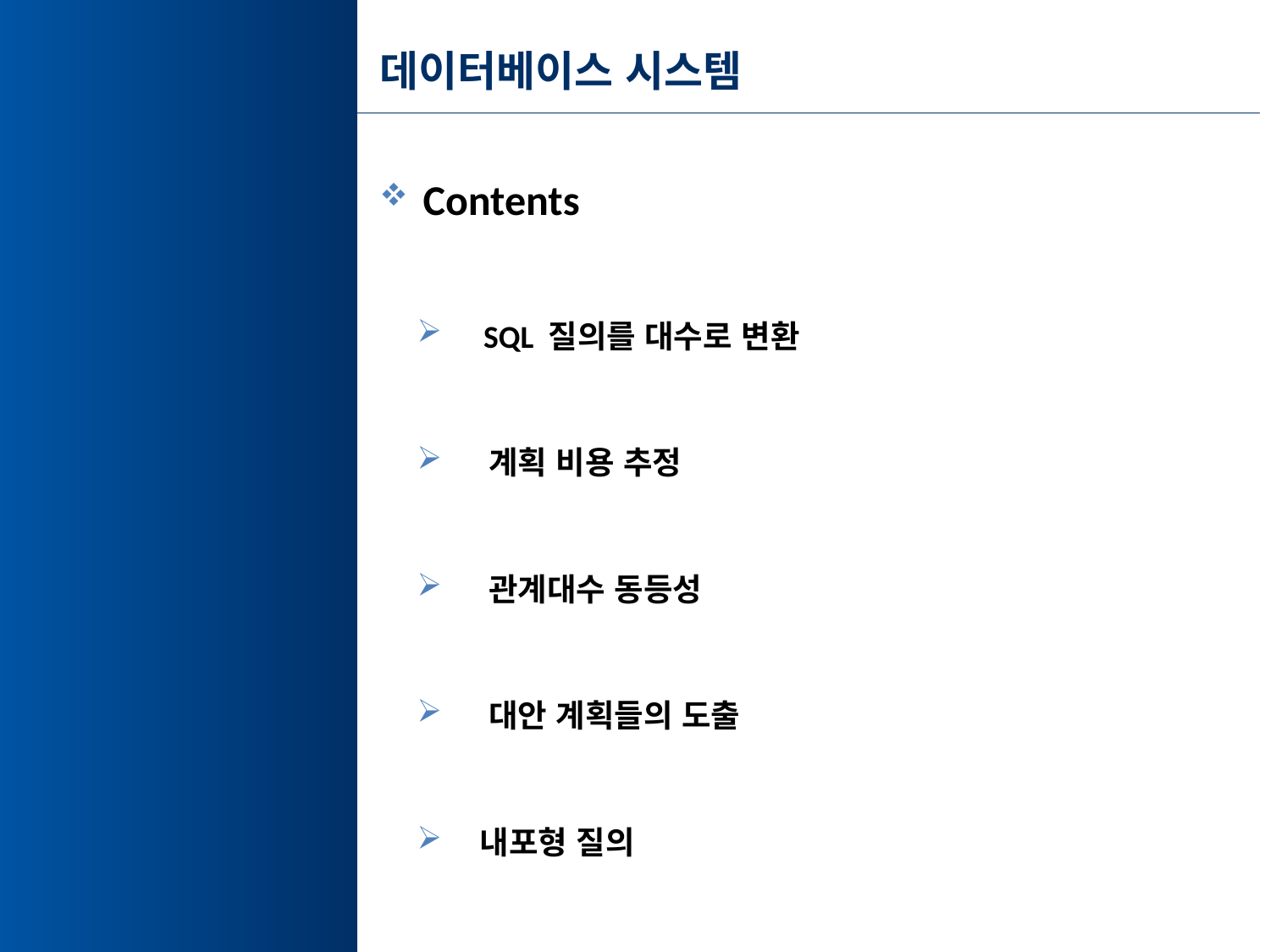

# 데이터베이스 시스템
  Contents

    SQL 질의를 대수로 변환

   계획 비용 추정

   관계대수 동등성

   대안 계획들의 도출

  내포형 질의